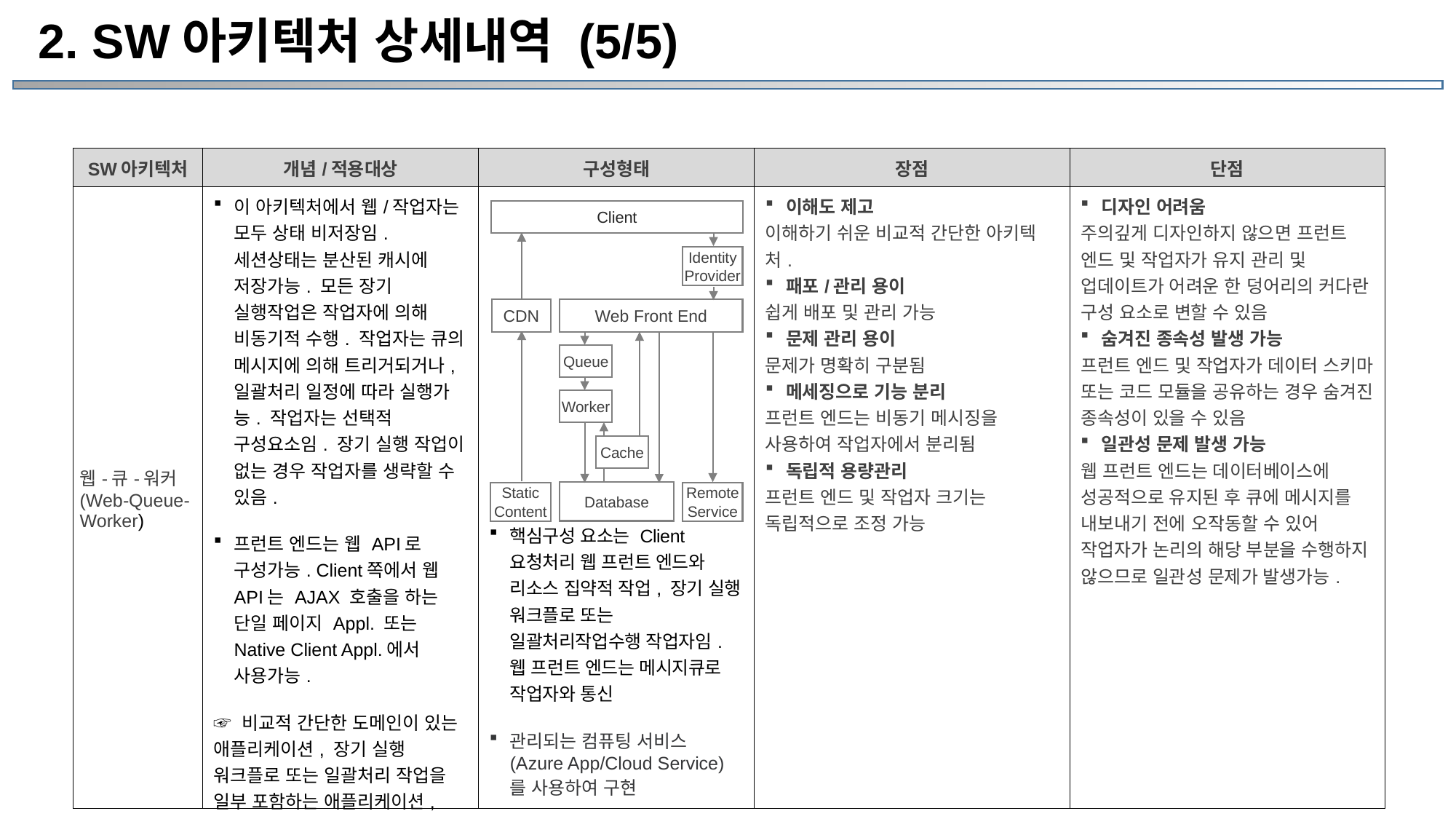

2. SW아키텍처 상세내역 (5/5)
| SW아키텍처 | 개념/적용대상 | 구성형태 | 장점 | 단점 |
| --- | --- | --- | --- | --- |
| 웹-큐-워커(Web-Queue-Worker) | 이 아키텍처에서 웹/작업자는 모두 상태 비저장임. 세션상태는 분산된 캐시에 저장가능. 모든 장기 실행작업은 작업자에 의해 비동기적 수행. 작업자는 큐의 메시지에 의해 트리거되거나, 일괄처리 일정에 따라 실행가능. 작업자는 선택적 구성요소임. 장기 실행 작업이 없는 경우 작업자를 생략할 수 있음. 프런트 엔드는 웹 API로 구성가능. Client쪽에서 웹 API는 AJAX 호출을 하는 단일 페이지 Appl. 또는 Native Client Appl.에서 사용가능. ☞ 비교적 간단한 도메인이 있는 애플리케이션, 장기 실행 워크플로 또는 일괄처리 작업을 일부 포함하는 애플리케이션, IaaS가 아닌 관리되는 서비스를 사용하려는 경우 이 아키텍처 스타일을 고려 (주로 서버리스 PaaS 구성요소에 사용) | 핵심구성 요소는 Client 요청처리 웹 프런트 엔드와 리소스 집약적 작업, 장기 실행 워크플로 또는 일괄처리작업수행 작업자임. 웹 프런트 엔드는 메시지큐로 작업자와 통신 관리되는 컴퓨팅 서비스(Azure App/Cloud Service)를 사용하여 구현 | 이해도 제고 이해하기 쉬운 비교적 간단한 아키텍처. 패포/관리 용이 쉽게 배포 및 관리 가능 문제 관리 용이 문제가 명확히 구분됨 메세징으로 기능 분리 프런트 엔드는 비동기 메시징을 사용하여 작업자에서 분리됨 독립적 용량관리 프런트 엔드 및 작업자 크기는 독립적으로 조정 가능 | 디자인 어려움 주의깊게 디자인하지 않으면 프런트 엔드 및 작업자가 유지 관리 및 업데이트가 어려운 한 덩어리의 커다란 구성 요소로 변할 수 있음 숨겨진 종속성 발생 가능 프런트 엔드 및 작업자가 데이터 스키마 또는 코드 모듈을 공유하는 경우 숨겨진 종속성이 있을 수 있음 일관성 문제 발생 가능 웹 프런트 엔드는 데이터베이스에 성공적으로 유지된 후 큐에 메시지를 내보내기 전에 오작동할 수 있어 작업자가 논리의 해당 부분을 수행하지 않으므로 일관성 문제가 발생가능. |
Client
Identity
Provider
CDN
Web Front End
Queue
Worker
Cache
Database
Static
Content
Remote
Service